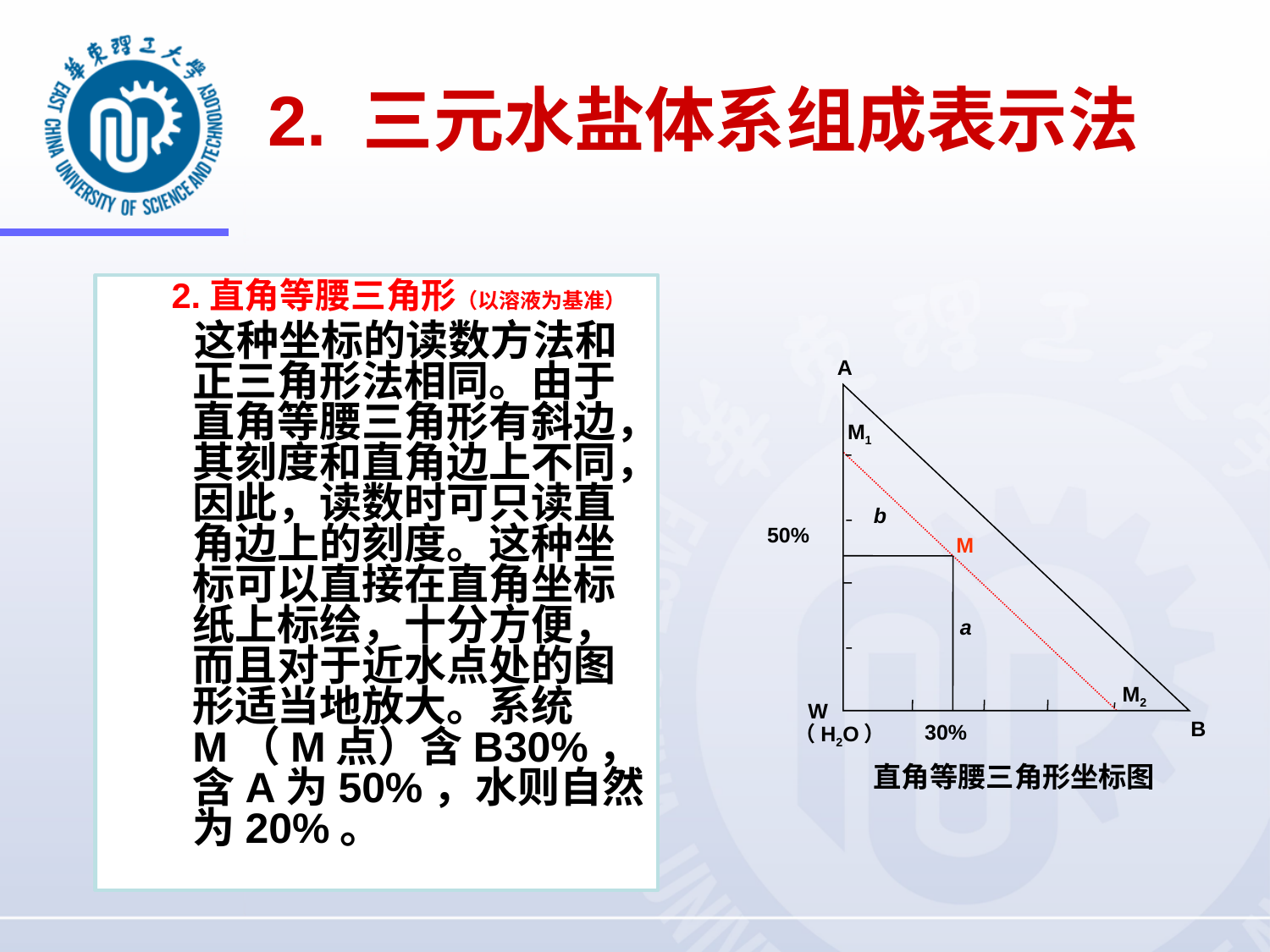

# 2. 三元水盐体系组成表示法
2.直角等腰三角形（以溶液为基准）
        这种坐标的读数方法和正三角形法相同。由于直角等腰三角形有斜边，其刻度和直角边上不同，因此，读数时可只读直角边上的刻度。这种坐标可以直接在直角坐标纸上标绘，十分方便，而且对于近水点处的图形适当地放大。系统M（M点）含B30%，含A为50%，水则自然为20%。
A

M1

b
50%

M

a

M2
W

B
30%
（H2O）
直角等腰三角形坐标图